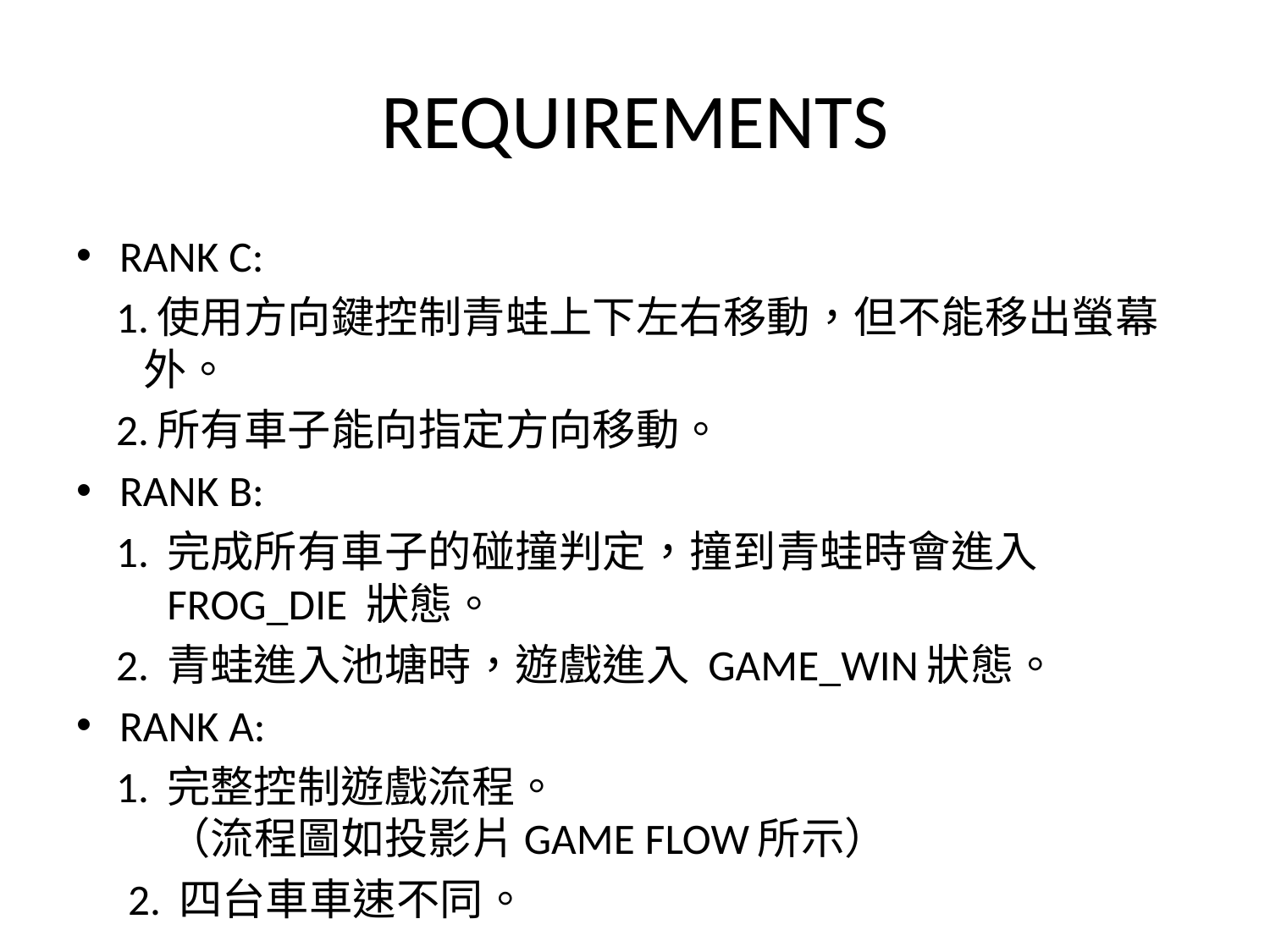

# REQUIREMENTS
RANK C:
    1.使用方向鍵控制青蛙上下左右移動，但不能移出螢幕外。
    2.所有車子能向指定方向移動。
RANK B:
    1. 完成所有車子的碰撞判定，撞到青蛙時會進入 FROG_DIE 狀態。
    2. 青蛙進入池塘時，遊戲進入 GAME_WIN狀態。
RANK A:
    1. 完整控制遊戲流程。
（流程圖如投影片GAME FLOW所示）
　2. 四台車車速不同。